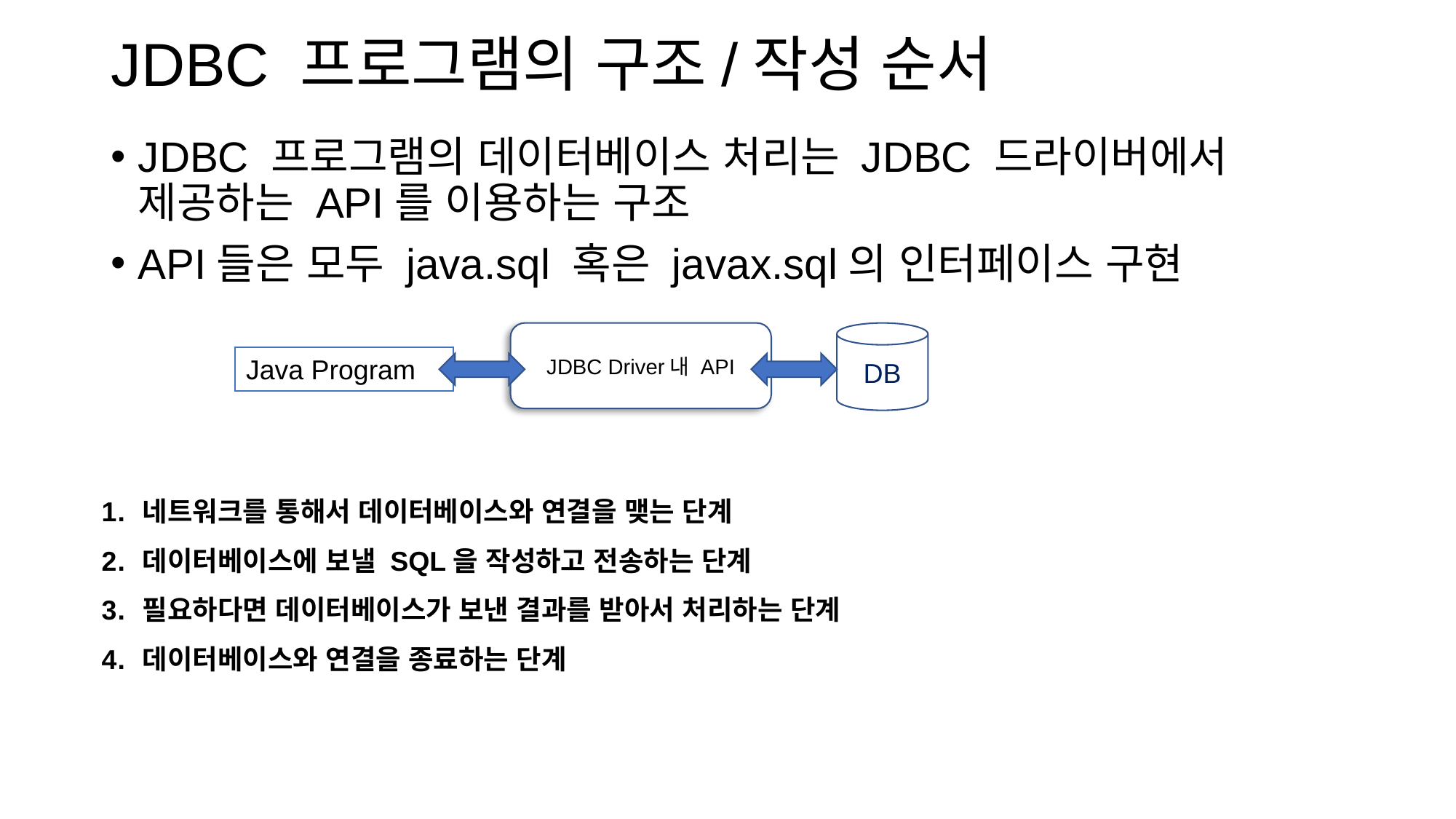

# JDBC 프로그램의 구조/작성 순서
JDBC 프로그램의 데이터베이스 처리는 JDBC 드라이버에서 제공하는 API를 이용하는 구조
API들은 모두 java.sql 혹은 javax.sql의 인터페이스 구현
JDBC Driver내 API
DB
Java Program

네트워크를 통해서 데이터베이스와 연결을 맺는 단계
데이터베이스에 보낼 SQL을 작성하고 전송하는 단계
필요하다면 데이터베이스가 보낸 결과를 받아서 처리하는 단계
데이터베이스와 연결을 종료하는 단계